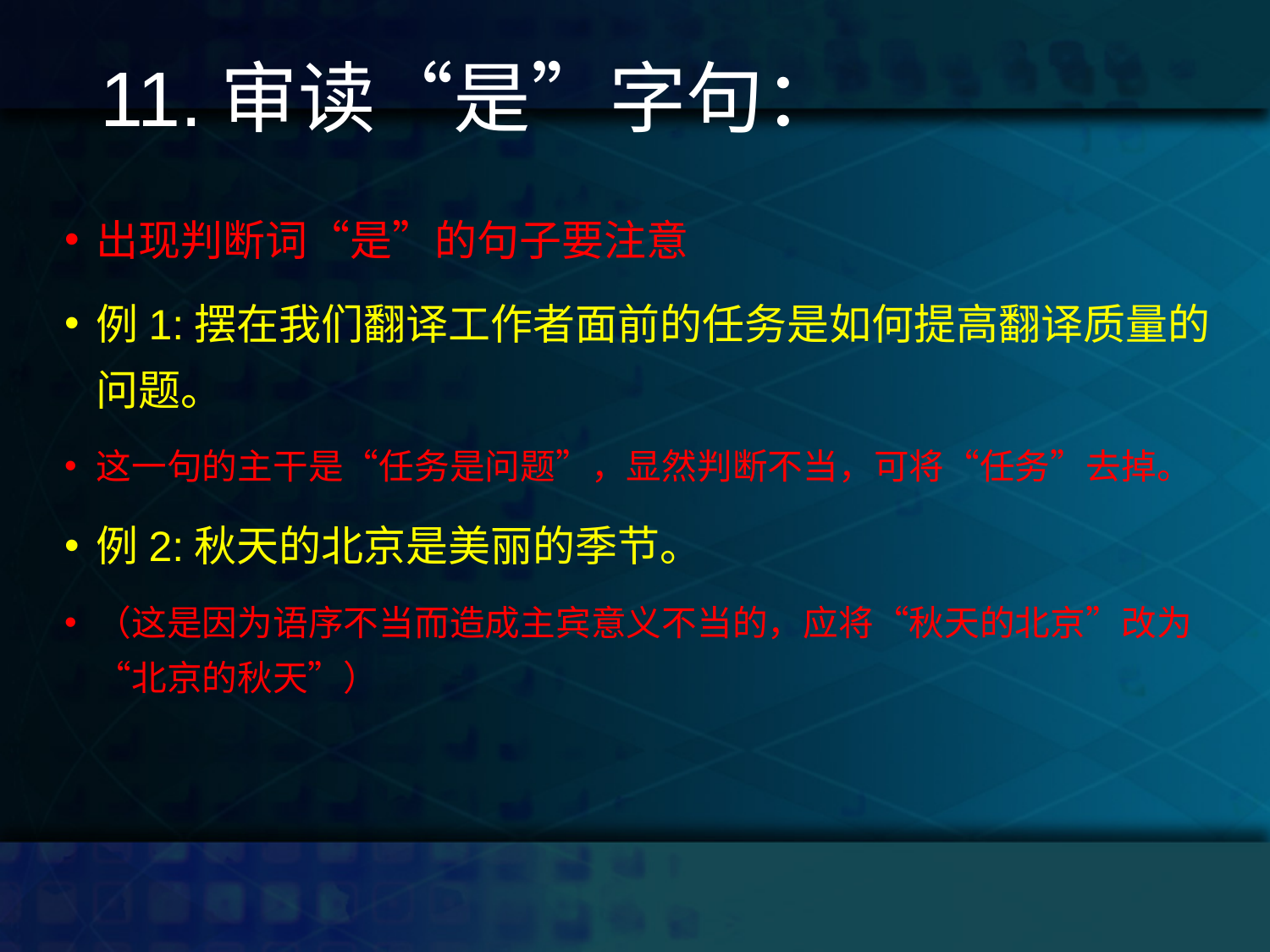

# 11.审读“是”字句：
出现判断词“是”的句子要注意
例1:摆在我们翻译工作者面前的任务是如何提高翻译质量的问题。
这一句的主干是“任务是问题”，显然判断不当，可将“任务”去掉。
例2:秋天的北京是美丽的季节。
（这是因为语序不当而造成主宾意义不当的，应将“秋天的北京”改为“北京的秋天”）